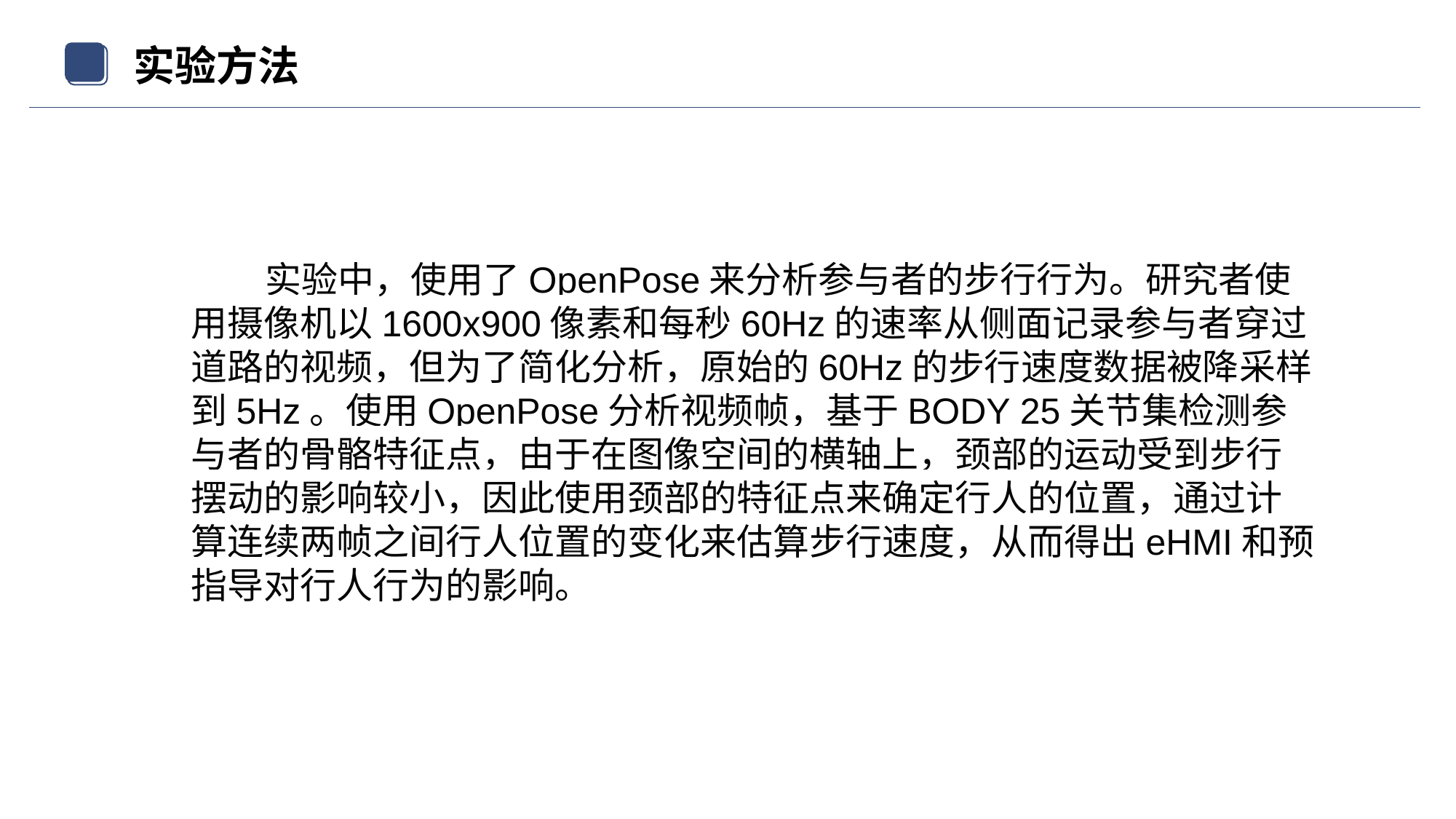

实验方法
        实验中，使用了OpenPose来分析参与者的步行行为。研究者使用摄像机以1600x900像素和每秒60Hz的速率从侧面记录参与者穿过道路的视频，但为了简化分析，原始的60Hz的步行速度数据被降采样到5Hz。使用OpenPose分析视频帧，基于BODY 25关节集检测参与者的骨骼特征点，由于在图像空间的横轴上，颈部的运动受到步行摆动的影响较小，因此使用颈部的特征点来确定行人的位置，通过计算连续两帧之间行人位置的变化来估算步行速度，从而得出eHMI和预指导对行人行为的影响。